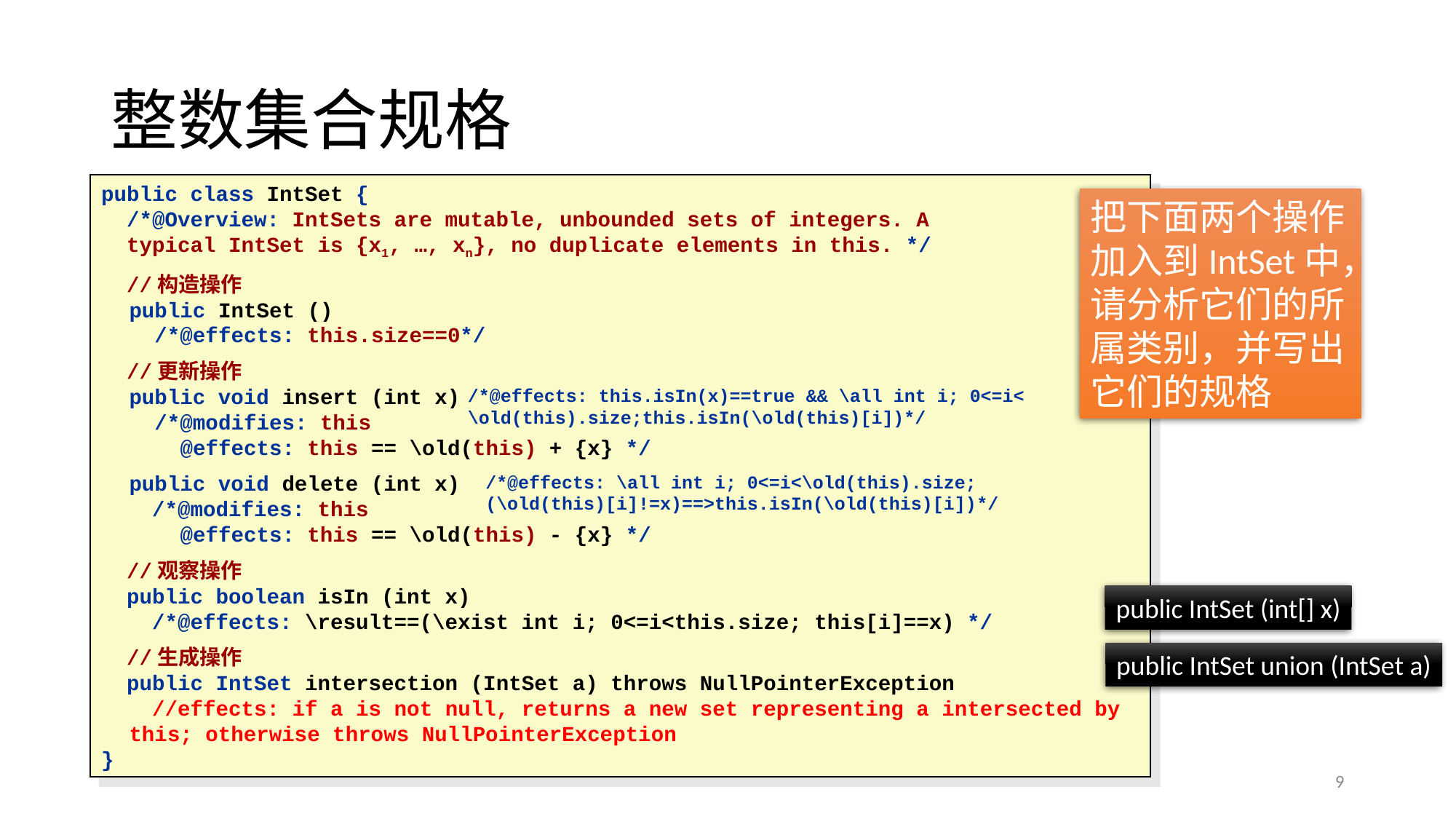

# 整数集合规格
public class IntSet {
  /*@Overview: IntSets are mutable, unbounded sets of integers. A
  typical IntSet is {x1, …, xn}, no duplicate elements in this. */
  //构造操作
	public IntSet ()
	  /*@effects: this.size==0*/
  //更新操作
	public void insert (int x)
	  /*@modifies: this
	    @effects: this == \old(this) + {x} */
	public void delete (int x)
    /*@modifies: this
	    @effects: this == \old(this) - {x} */
  //观察操作
  public boolean isIn (int x)
    /*@effects: \result==(\exist int i; 0<=i<this.size; this[i]==x) */
  //生成操作
  public IntSet intersection (IntSet a) throws NullPointerException
    //effects: if a is not null, returns a new set representing a intersected by this; otherwise throws NullPointerException
}
把下面两个操作加入到IntSet中，请分析它们的所属类别，并写出它们的规格
/*@effects: this.isIn(x)==true && \all int i; 0<=i<
\old(this).size;this.isIn(\old(this)[i])*/
/*@effects: \all int i; 0<=i<\old(this).size;
(\old(this)[i]!=x)==>this.isIn(\old(this)[i])*/
public IntSet (int[] x)
public IntSet union (IntSet a)
9